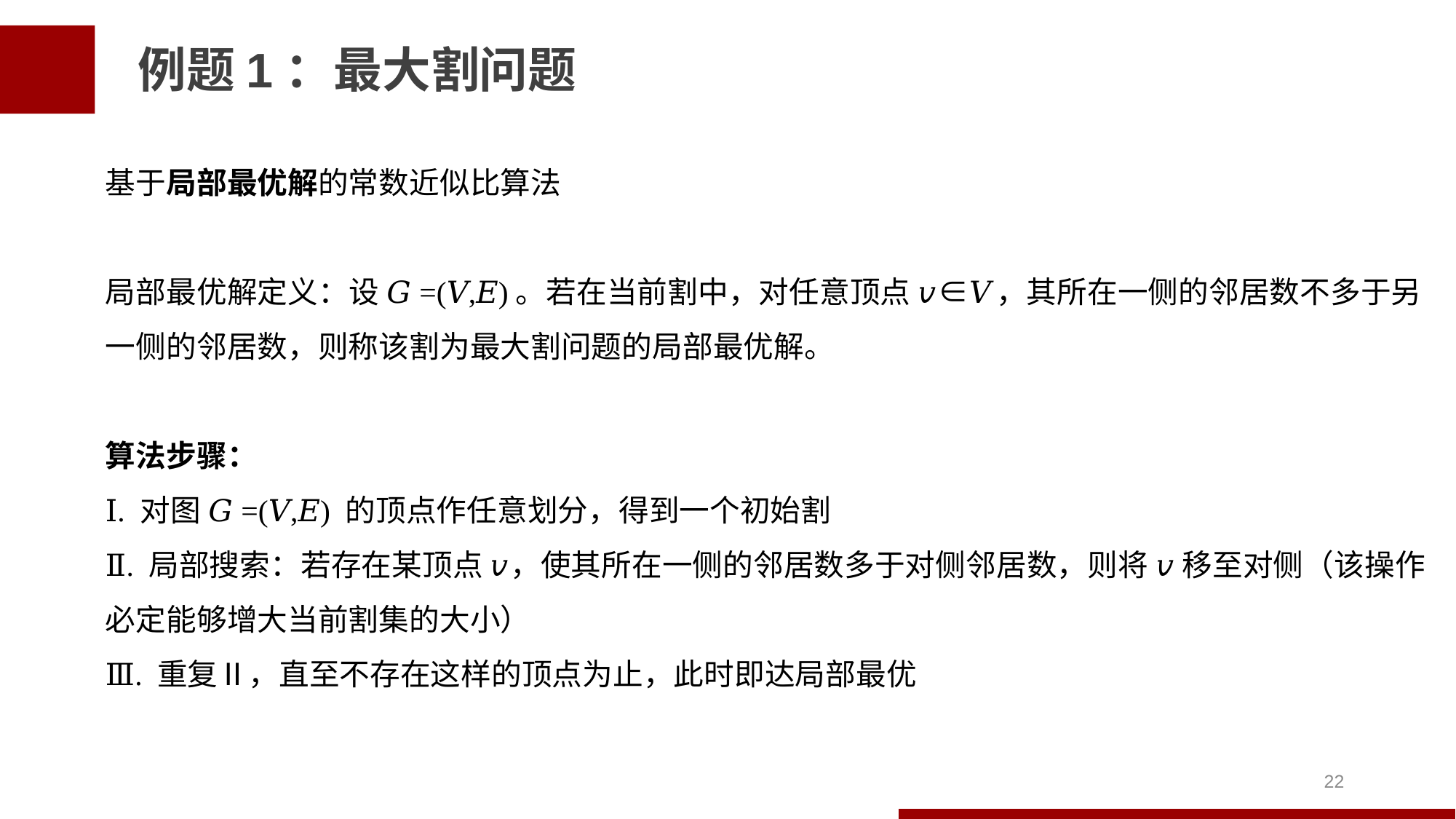

例题1：最大割问题
基于局部最优解的常数近似比算法

局部最优解定义：设 𝐺=(𝑉,𝐸)。若在当前割中，对任意顶点 𝑣∈𝑉，其所在一侧的邻居数不多于另一侧的邻居数，则称该割为最大割问题的局部最优解。

算法步骤：
Ⅰ. 对图 𝐺=(𝑉,𝐸) 的顶点作任意划分，得到一个初始割
Ⅱ. 局部搜索：若存在某顶点 𝑣，使其所在一侧的邻居数多于对侧邻居数，则将 𝑣 移至对侧（该操作必定能够增大当前割集的大小）
Ⅲ. 重复Ⅱ，直至不存在这样的顶点为止，此时即达局部最优

22